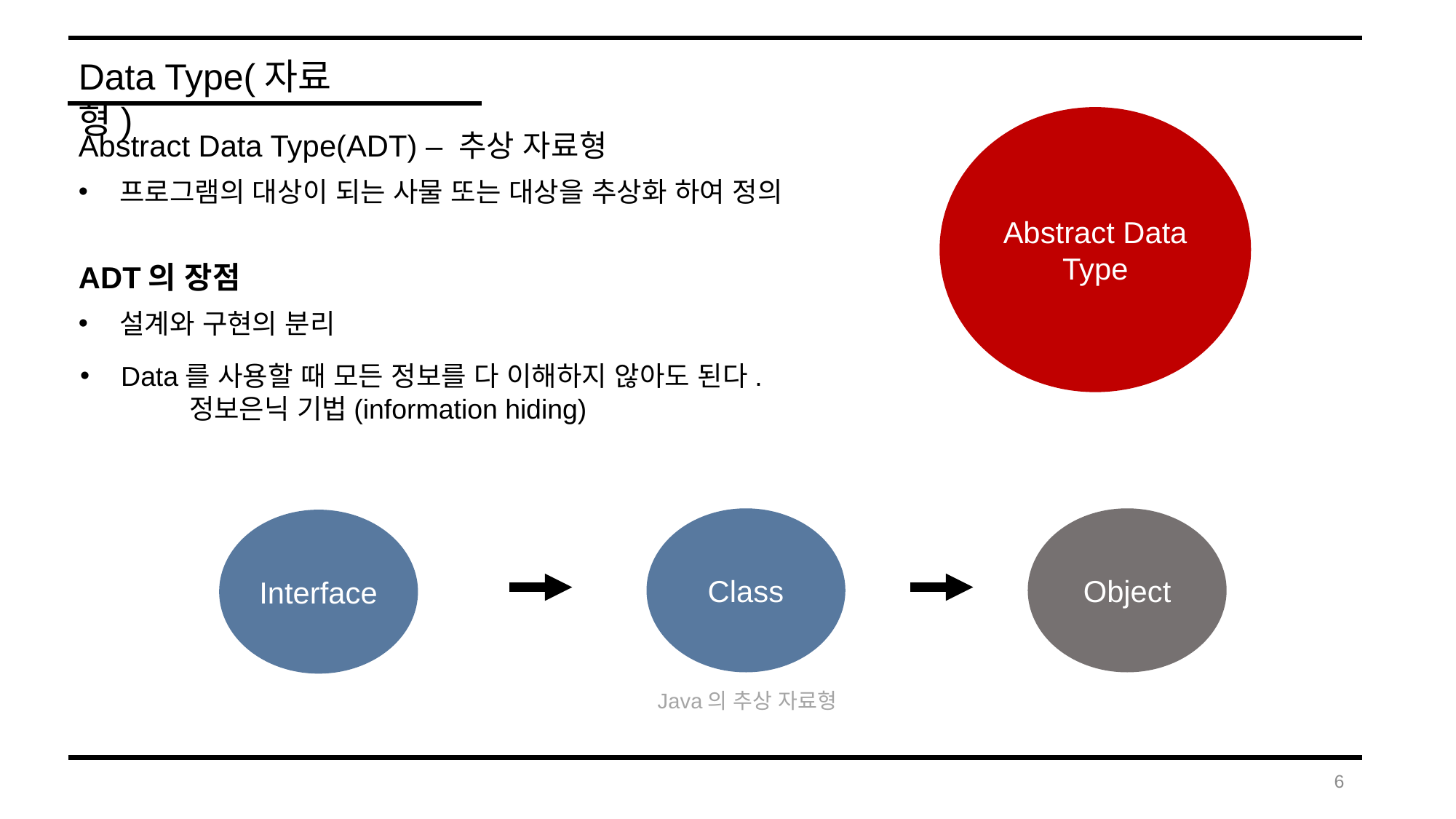

Data Type(자료형)
Abstract Data Type
Abstract Data Type(ADT) – 추상 자료형
프로그램의 대상이 되는 사물 또는 대상을 추상화 하여 정의
ADT의 장점
설계와 구현의 분리
Data를 사용할 때 모든 정보를 다 이해하지 않아도 된다.
	정보은닉 기법(information hiding)
Object
Class
Interface
Java의 추상 자료형
6